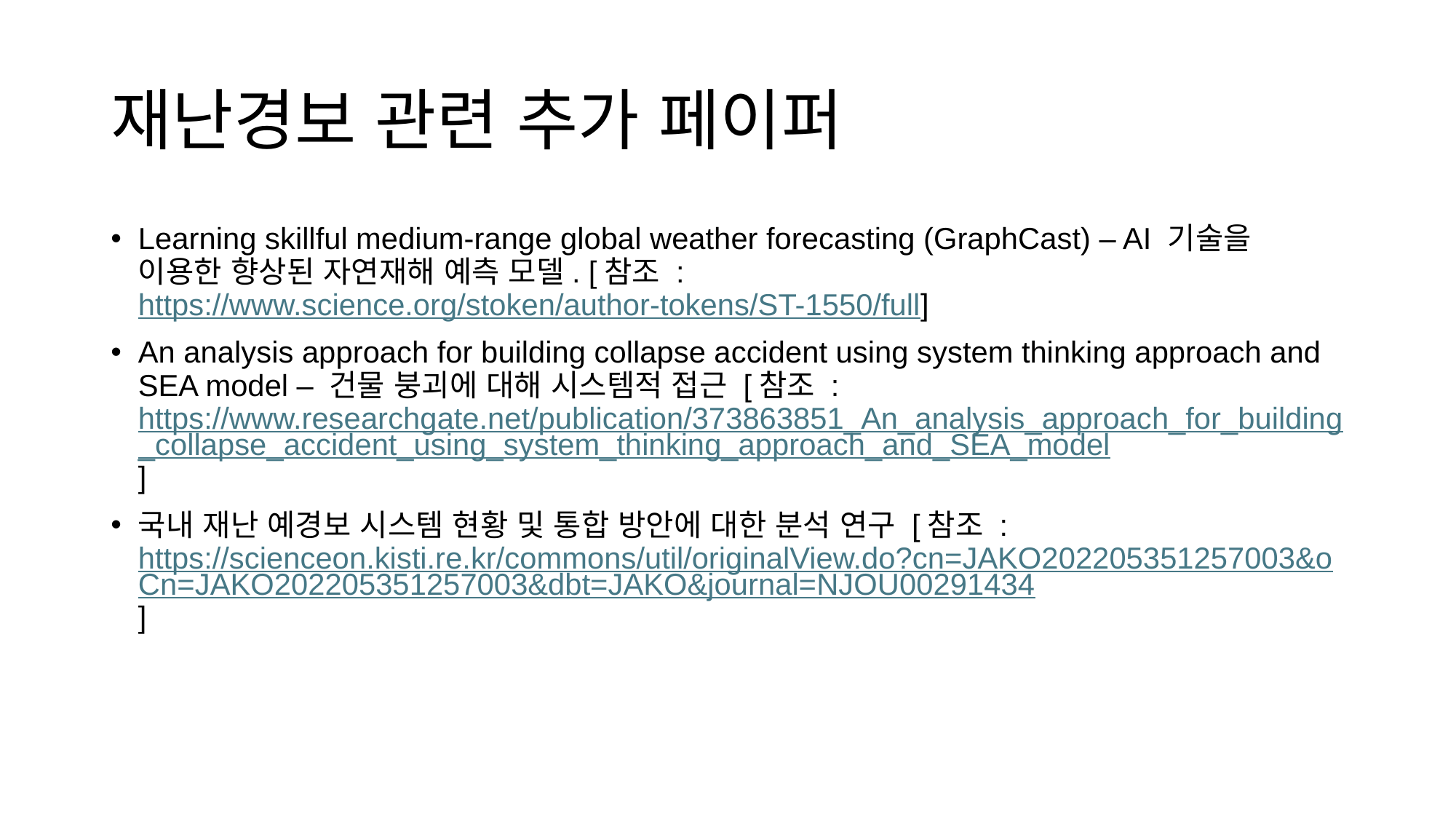

# 재난경보 관련 추가 페이퍼
Learning skillful medium-range global weather forecasting (GraphCast) – AI 기술을 이용한 향상된 자연재해 예측 모델. [참조 : https://www.science.org/stoken/author-tokens/ST-1550/full]
An analysis approach for building collapse accident using system thinking approach and SEA model – 건물 붕괴에 대해 시스템적 접근 [참조 : https://www.researchgate.net/publication/373863851_An_analysis_approach_for_building_collapse_accident_using_system_thinking_approach_and_SEA_model]
국내 재난 예경보 시스템 현황 및 통합 방안에 대한 분석 연구 [참조 : https://scienceon.kisti.re.kr/commons/util/originalView.do?cn=JAKO202205351257003&oCn=JAKO202205351257003&dbt=JAKO&journal=NJOU00291434]